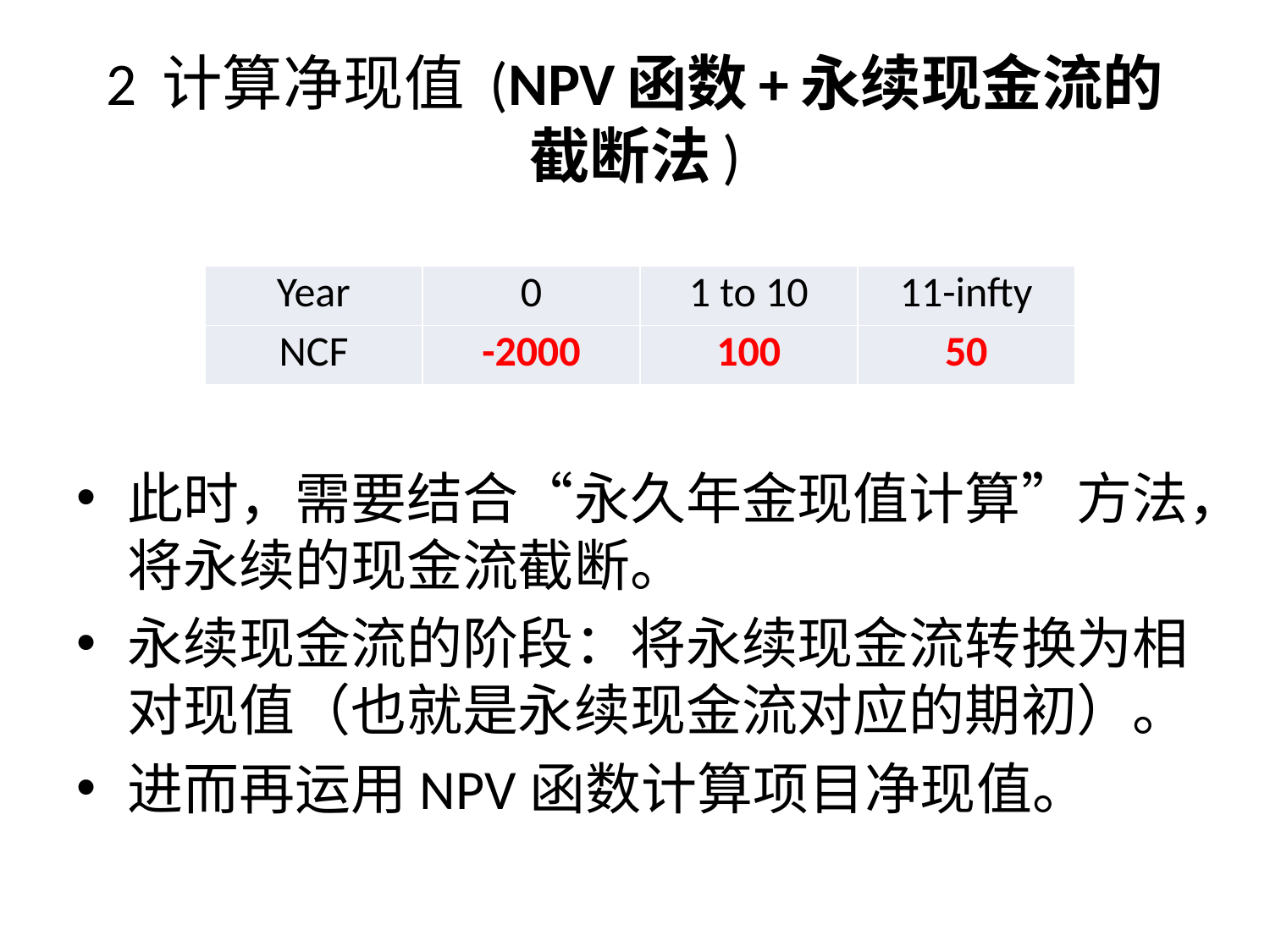

# 2 计算净现值 (NPV函数+永续现金流的截断法)

此时，需要结合“永久年金现值计算”方法，将永续的现金流截断。
永续现金流的阶段：将永续现金流转换为相对现值（也就是永续现金流对应的期初）。
进而再运用NPV函数计算项目净现值。
| Year | 0 | 1 to 10 | 11-infty |
| --- | --- | --- | --- |
| NCF | -2000 | 100 | 50 |